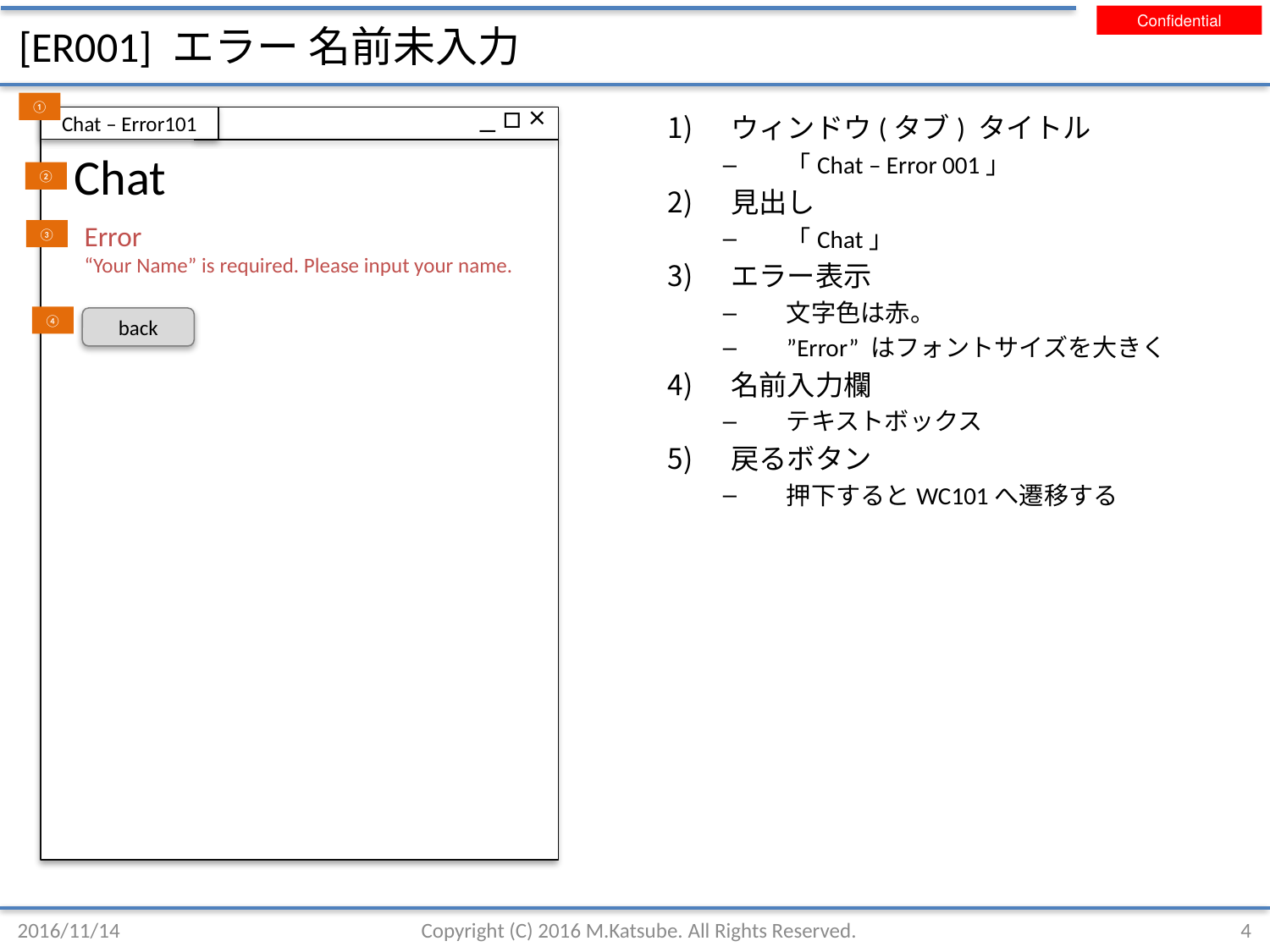

# [ER001] エラー 名前未入力
_ □ ×
①
ウィンドウ(タブ) タイトル
「Chat – Error 001」
見出し
「Chat」
エラー表示
文字色は赤。
”Error” はフォントサイズを大きく
名前入力欄
テキストボックス
戻るボタン
押下するとWC101へ遷移する

Chat – Error101
Chat
②
Error
“Your Name” is required. Please input your name.
③
④
back
2016/11/14
4
Copyright (C) 2016 M.Katsube. All Rights Reserved.